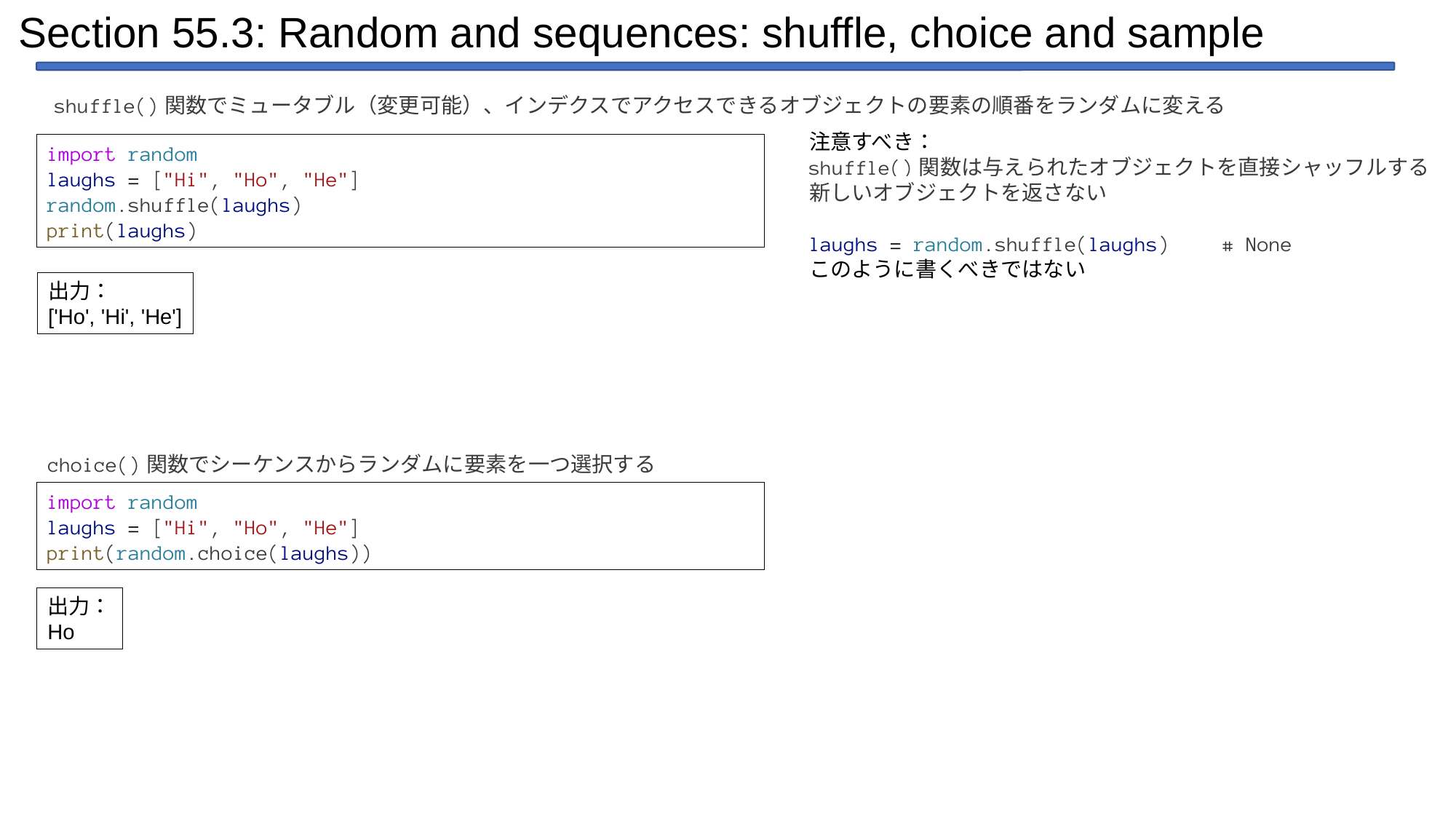

Section 55.3: Random and sequences: shuffle, choice and sample

shuffle()関数でミュータブル（変更可能）、インデクスでアクセスできるオブジェクトの要素の順番をランダムに変える
注意すべき：
shuffle()関数は与えられたオブジェクトを直接シャッフルする
新しいオブジェクトを返さない

laughs = random.shuffle(laughs)　　# None
このように書くべきではない
import random
laughs = ["Hi", "Ho", "He"]
random.shuffle(laughs)
print(laughs)
出力：
['Ho', 'Hi', 'He']
choice()関数でシーケンスからランダムに要素を一つ選択する
import random
laughs = ["Hi", "Ho", "He"]
print(random.choice(laughs))
出力：
Ho